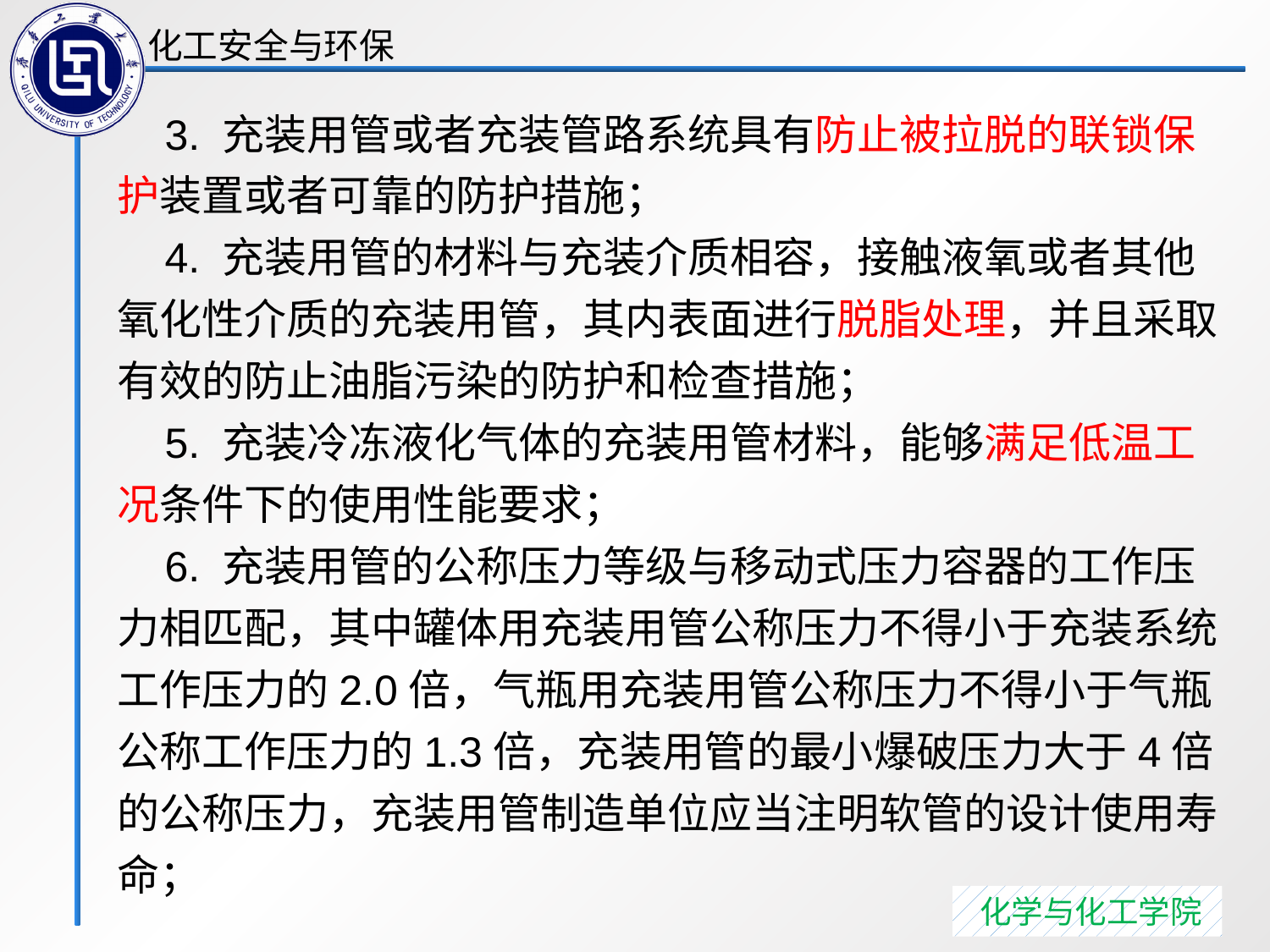

3. 充装用管或者充装管路系统具有防止被拉脱的联锁保护装置或者可靠的防护措施；
    4. 充装用管的材料与充装介质相容，接触液氧或者其他氧化性介质的充装用管，其内表面进行脱脂处理，并且采取有效的防止油脂污染的防护和检查措施；
    5. 充装冷冻液化气体的充装用管材料，能够满足低温工况条件下的使用性能要求；
    6. 充装用管的公称压力等级与移动式压力容器的工作压力相匹配，其中罐体用充装用管公称压力不得小于充装系统工作压力的2.0倍，气瓶用充装用管公称压力不得小于气瓶公称工作压力的1.3倍，充装用管的最小爆破压力大于4倍的公称压力，充装用管制造单位应当注明软管的设计使用寿命；